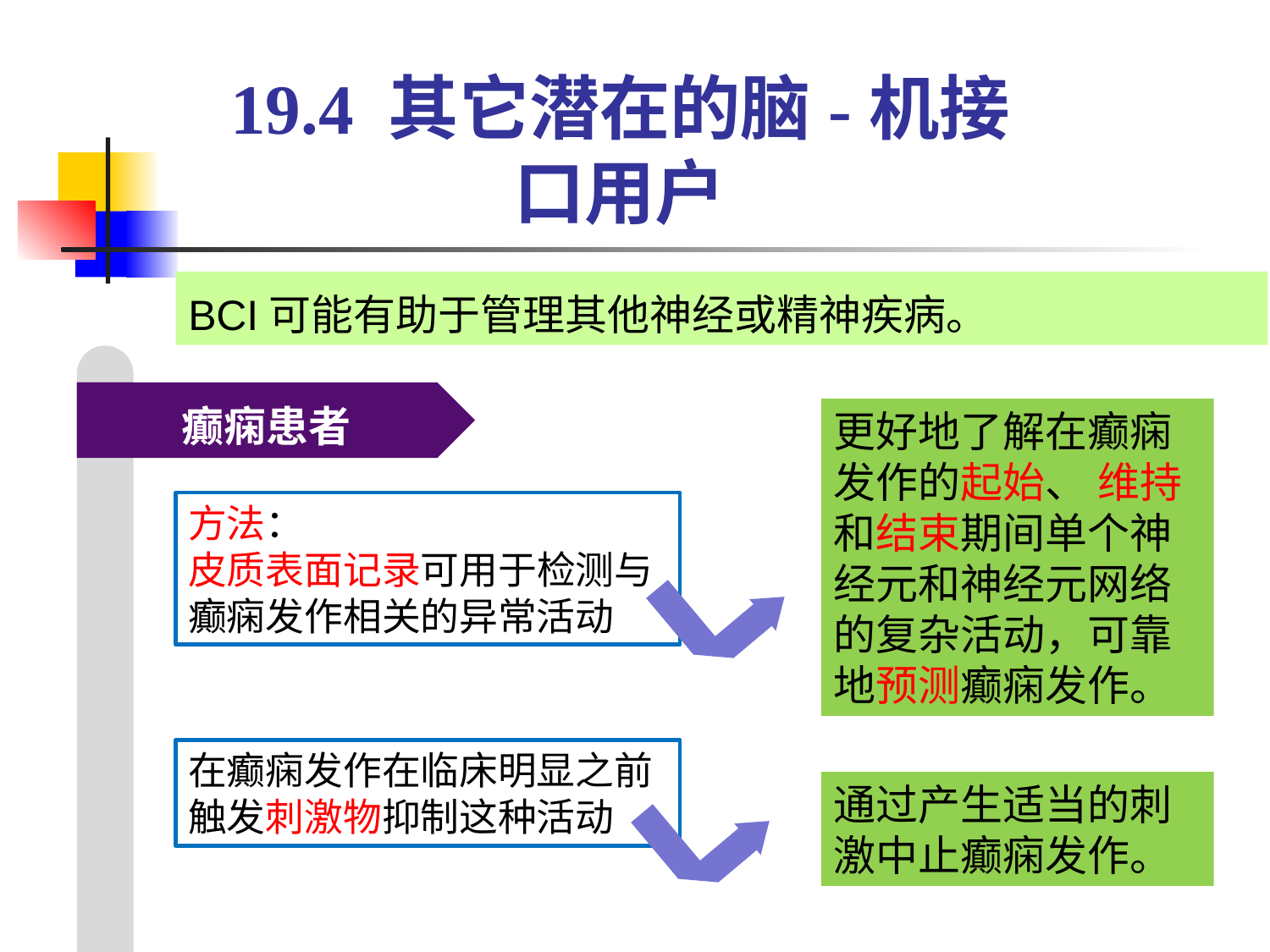

19.4 其它潜在的脑-机接口用户
BCI可能有助于管理其他神经或精神疾病。

癫痫患者
更好地了解在癫痫发作的起始、 维持和结束期间单个神经元和神经元网络的复杂活动，可靠地预测癫痫发作。
方法：
皮质表面记录可用于检测与癫痫发作相关的异常活动

在癫痫发作在临床明显之前触发刺激物抑制这种活动
通过产生适当的刺激中止癫痫发作。